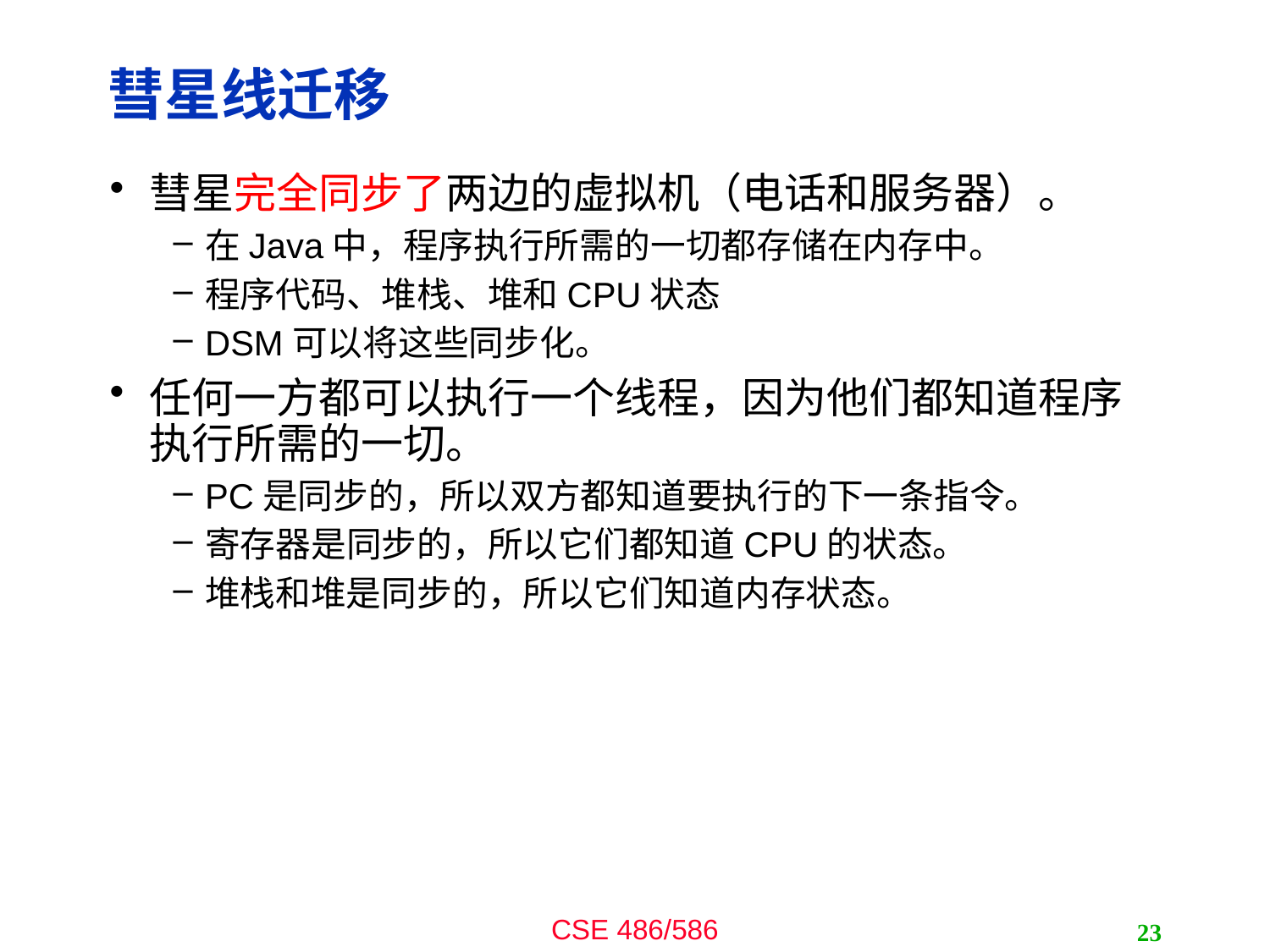

# 彗星线迁移
彗星完全同步了两边的虚拟机（电话和服务器）。
在Java中，程序执行所需的一切都存储在内存中。
程序代码、堆栈、堆和CPU状态
DSM可以将这些同步化。
任何一方都可以执行一个线程，因为他们都知道程序执行所需的一切。
PC是同步的，所以双方都知道要执行的下一条指令。
寄存器是同步的，所以它们都知道CPU的状态。
堆栈和堆是同步的，所以它们知道内存状态。

23